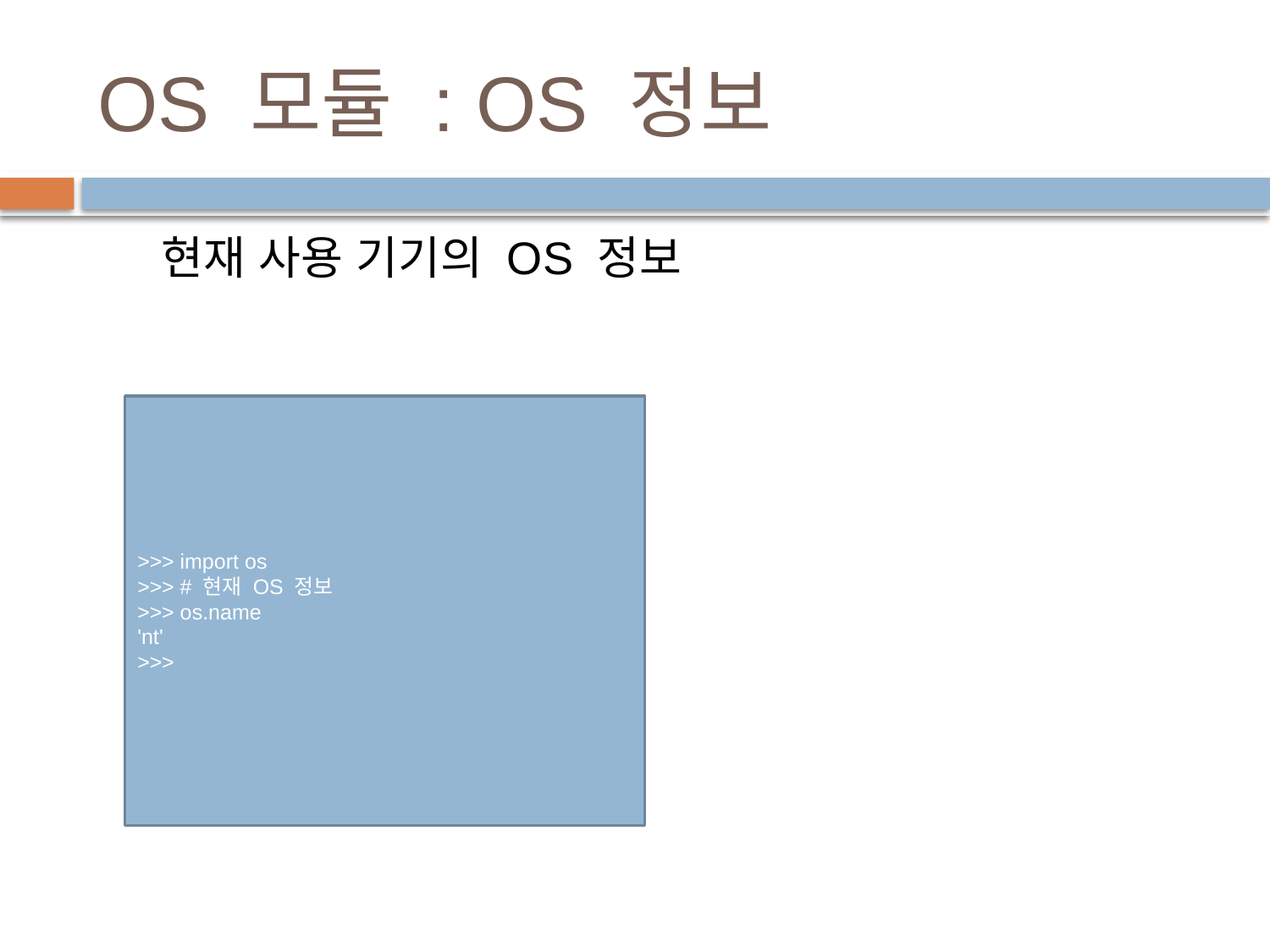

# OS 모듈 : OS 정보
현재 사용 기기의 OS 정보
>>> import os
>>> # 현재 OS 정보
>>> os.name
'nt'
>>>